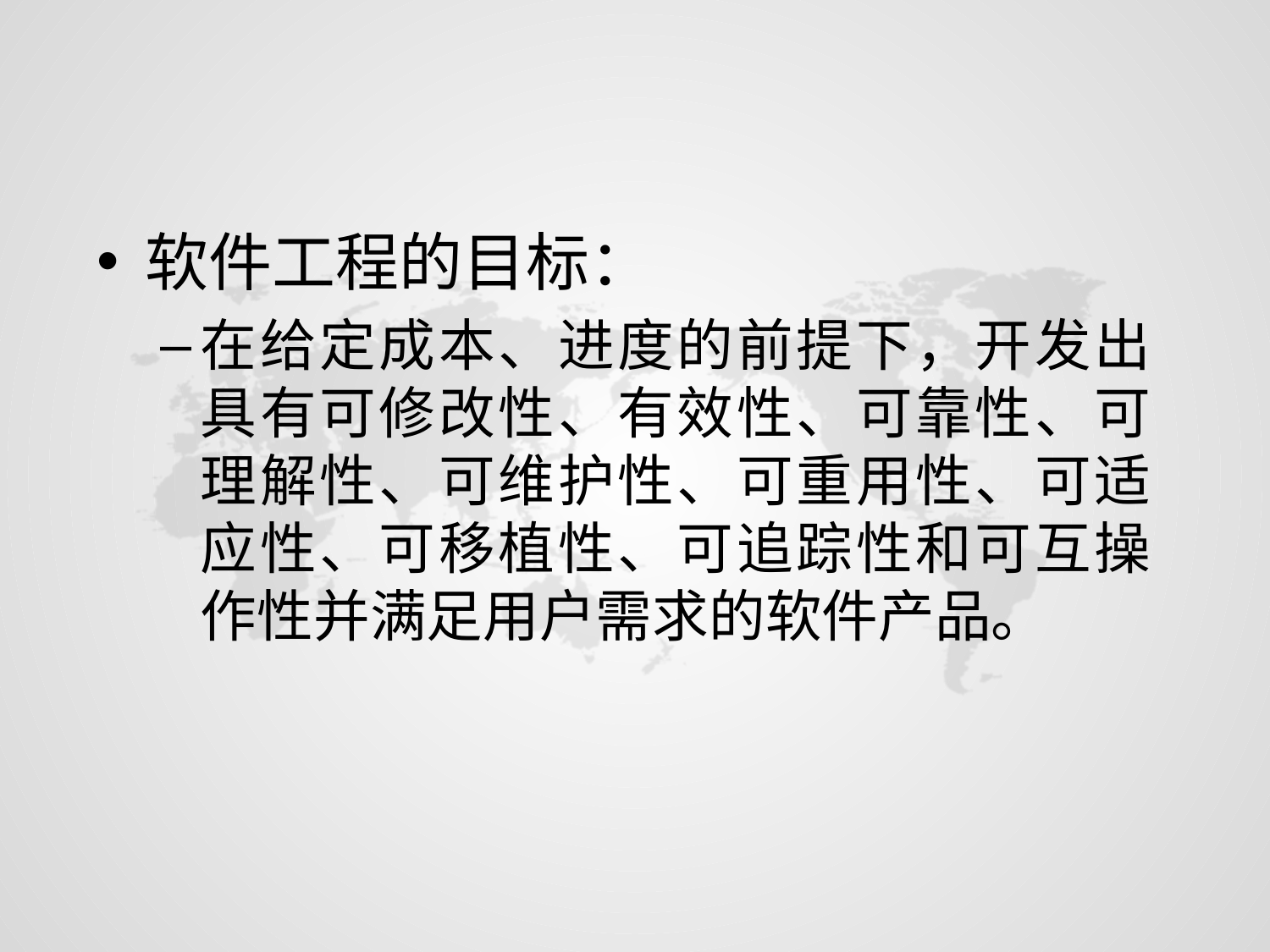

软件工程的目标：
在给定成本、进度的前提下，开发出具有可修改性、有效性、可靠性、可理解性、可维护性、可重用性、可适应性、可移植性、可追踪性和可互操作性并满足用户需求的软件产品。